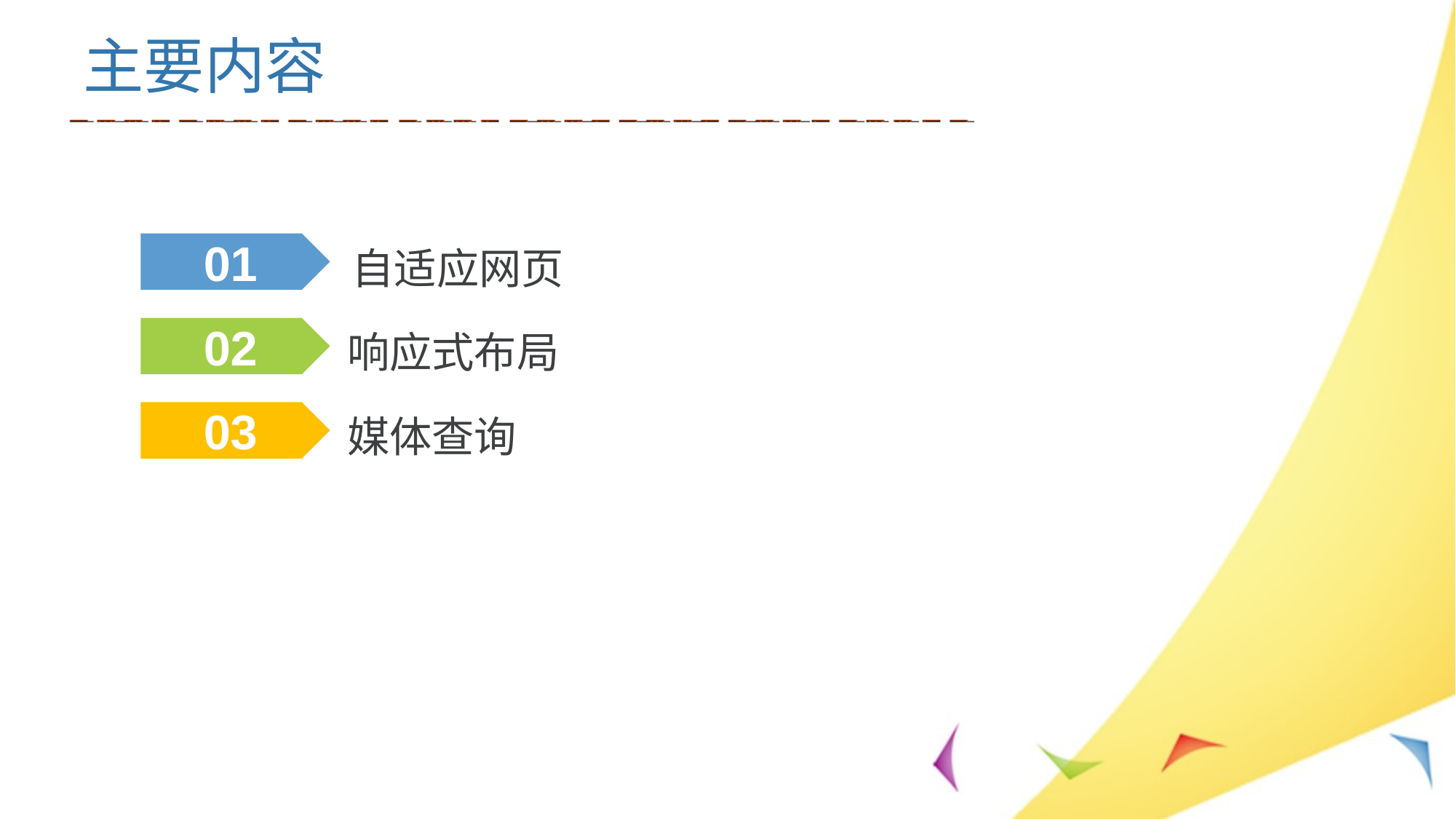

主要内容
01
自适应网页
响应式布局
02
媒体查询
03